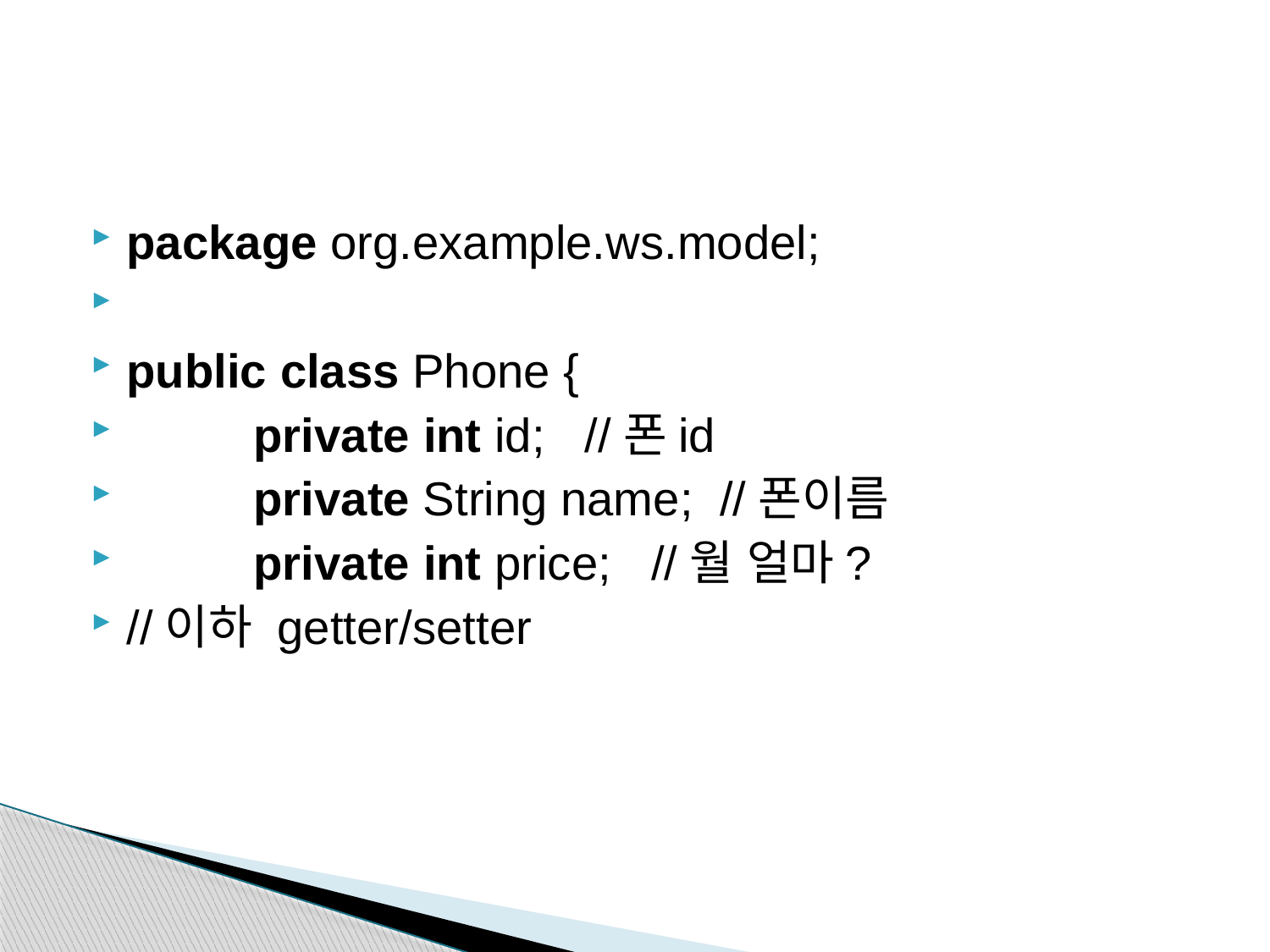

#
package org.example.ws.model;

public class Phone {
	private int id;   //폰id
	private String name;  //폰이름
	private int price;   //월 얼마?
//이하 getter/setter